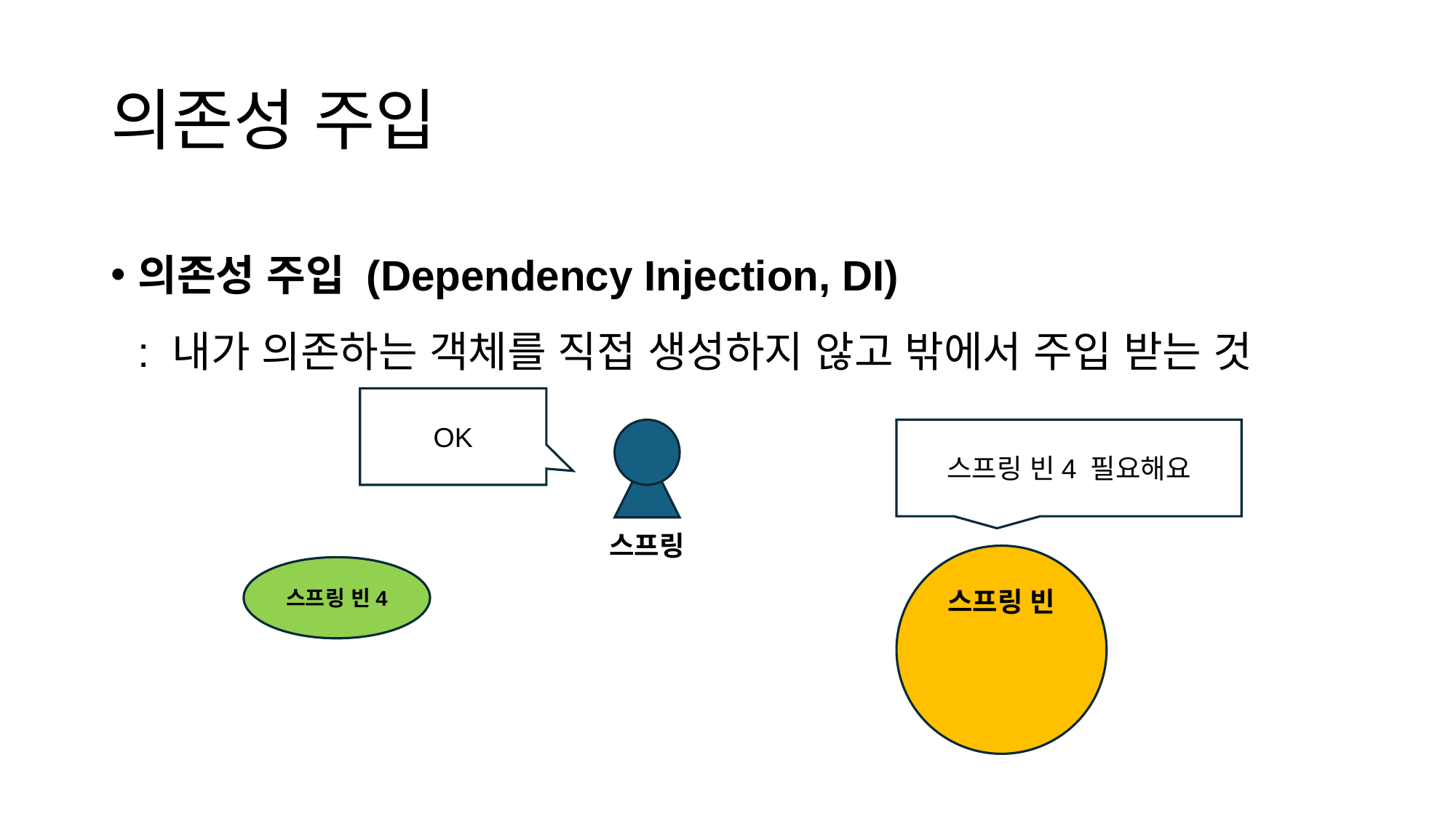

# 의존성 주입
의존성 주입 (Dependency Injection, DI)
: 내가 의존하는 객체를 직접 생성하지 않고 밖에서 주입 받는 것

OK

스프링 빈4 필요해요
스프링
스프링 빈

스프링 빈4